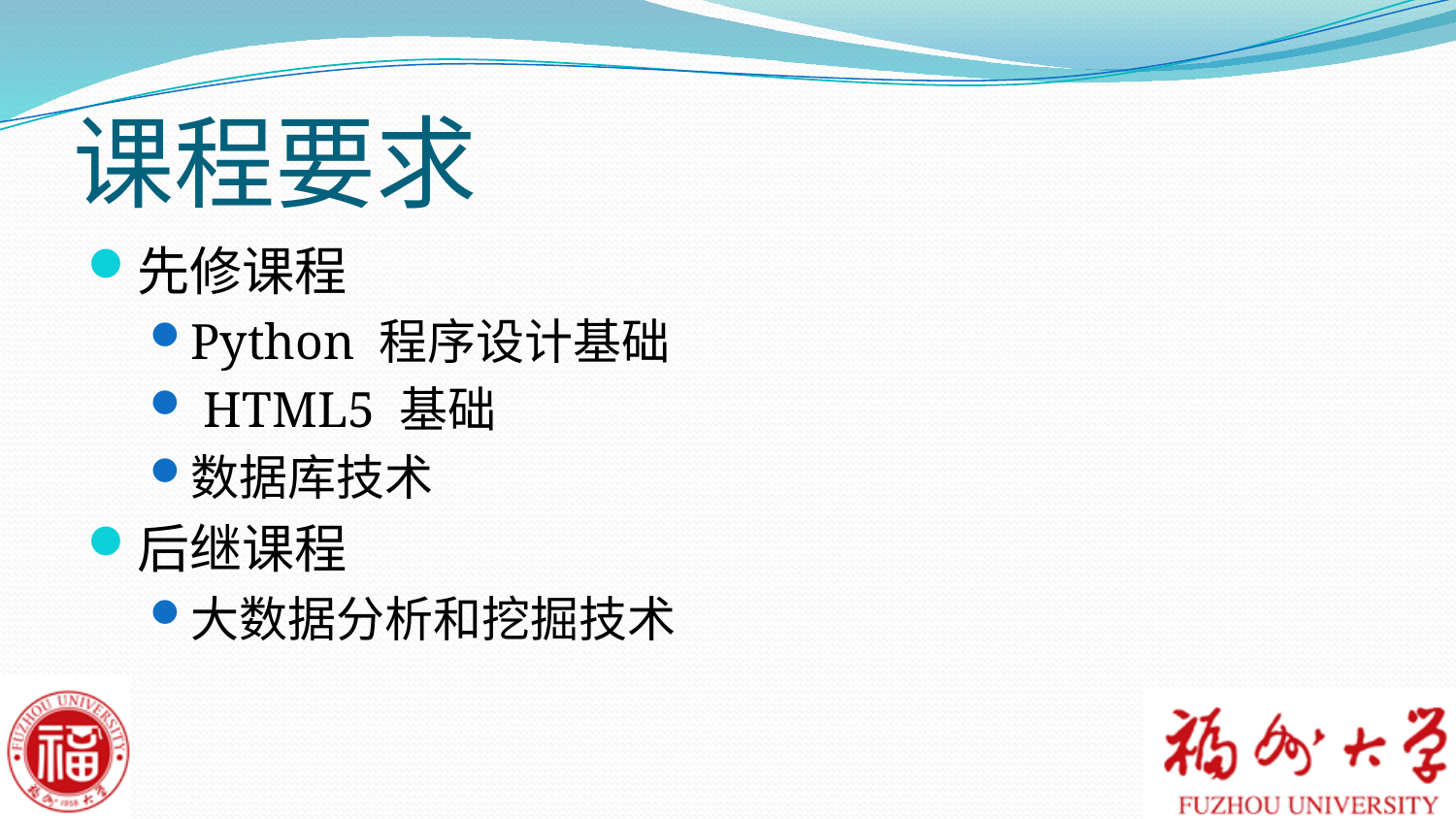

# 课程要求
先修课程
Python 程序设计基础
 HTML5 基础
数据库技术
后继课程
大数据分析和挖掘技术